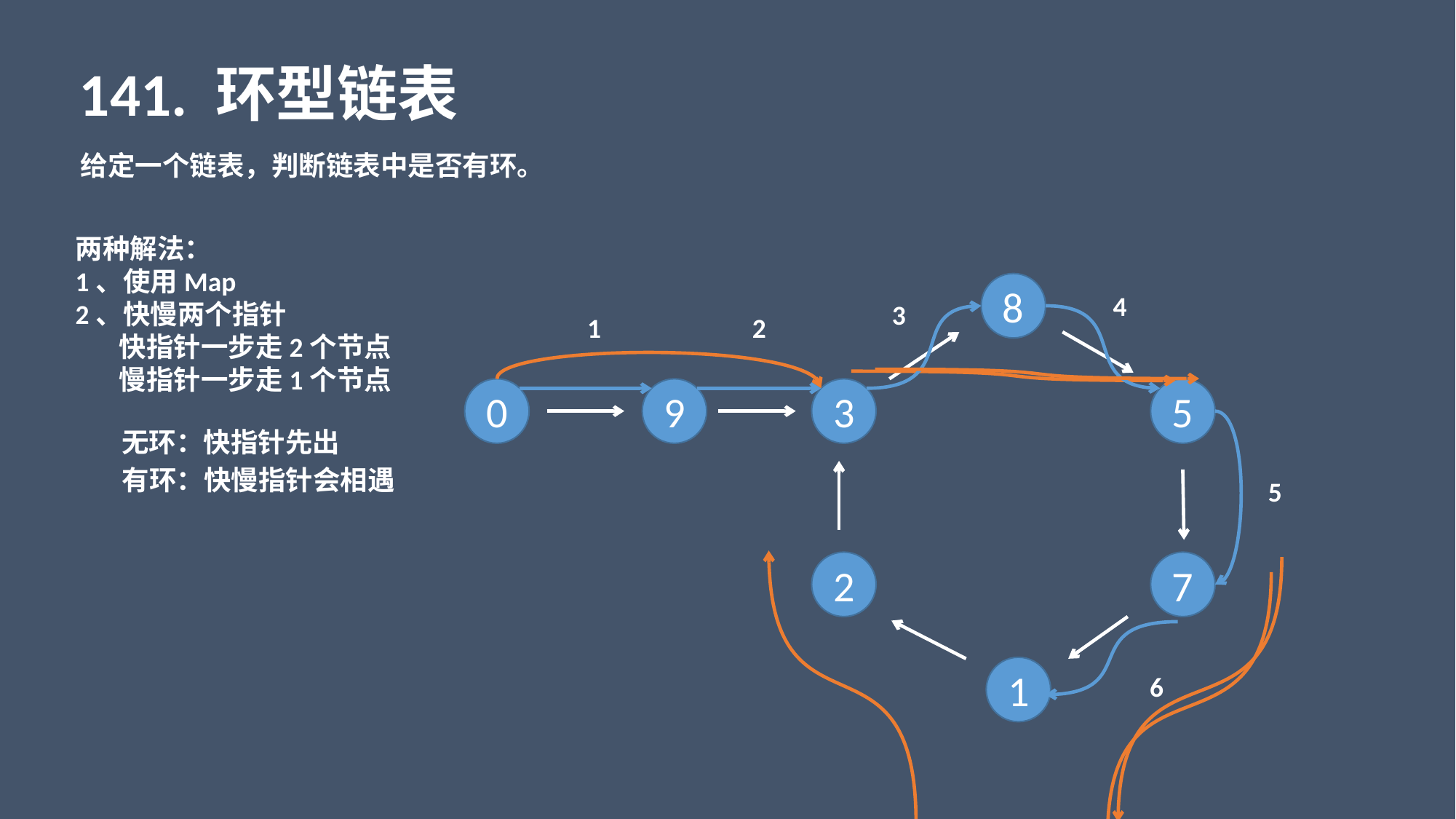

141. 环型链表
给定一个链表，判断链表中是否有环。
两种解法：
1、使用Map
2、快慢两个指针
      快指针一步走2个节点
      慢指针一步走1个节点
8
4
3
1
2
0
9
3
5
无环：快指针先出

有环：快慢指针会相遇
5
2
7
1
6